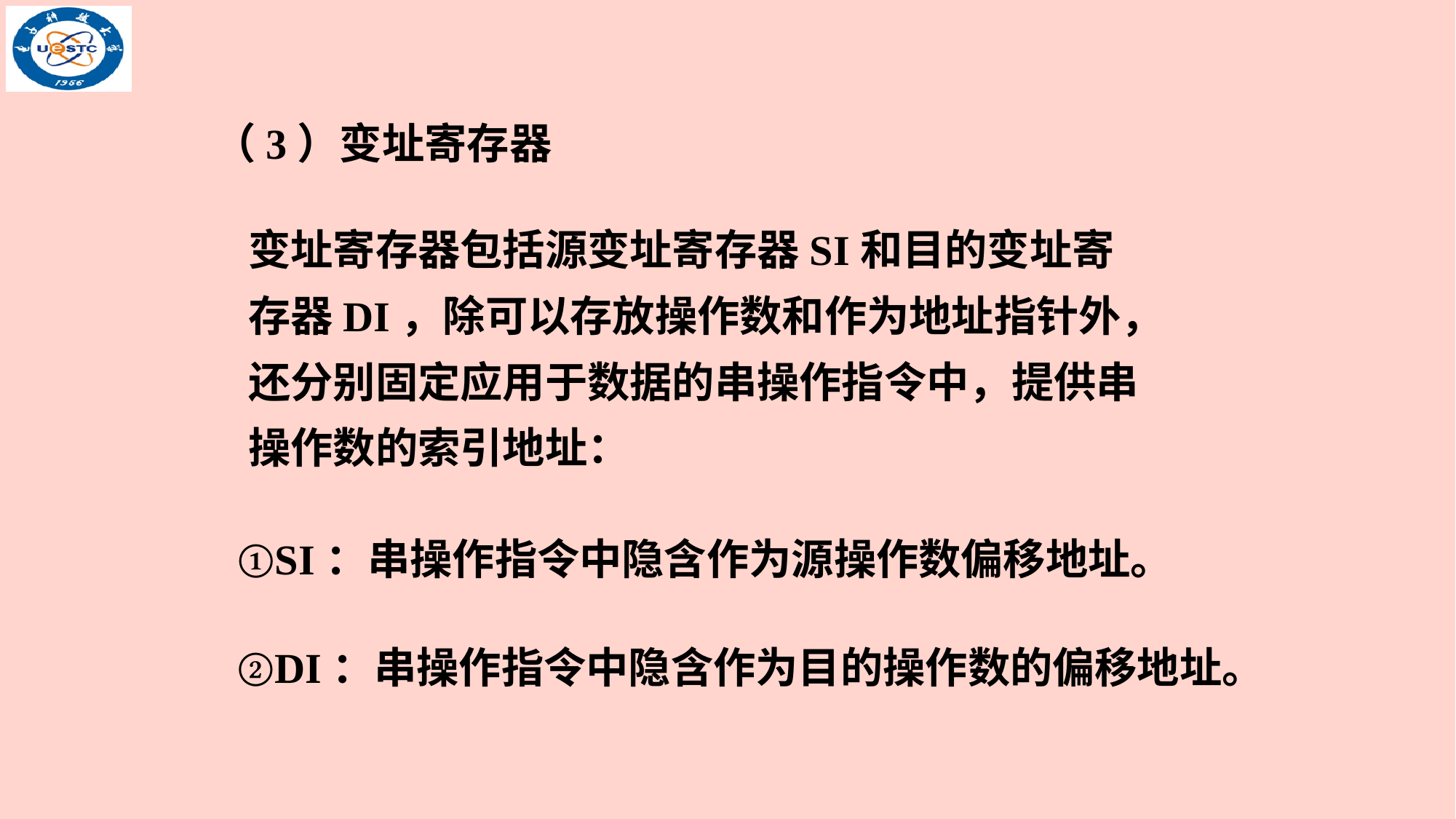

（3）变址寄存器
变址寄存器包括源变址寄存器SI和目的变址寄存器DI，除可以存放操作数和作为地址指针外，还分别固定应用于数据的串操作指令中，提供串操作数的索引地址：
①SI：串操作指令中隐含作为源操作数偏移地址。
②DI：串操作指令中隐含作为目的操作数的偏移地址。